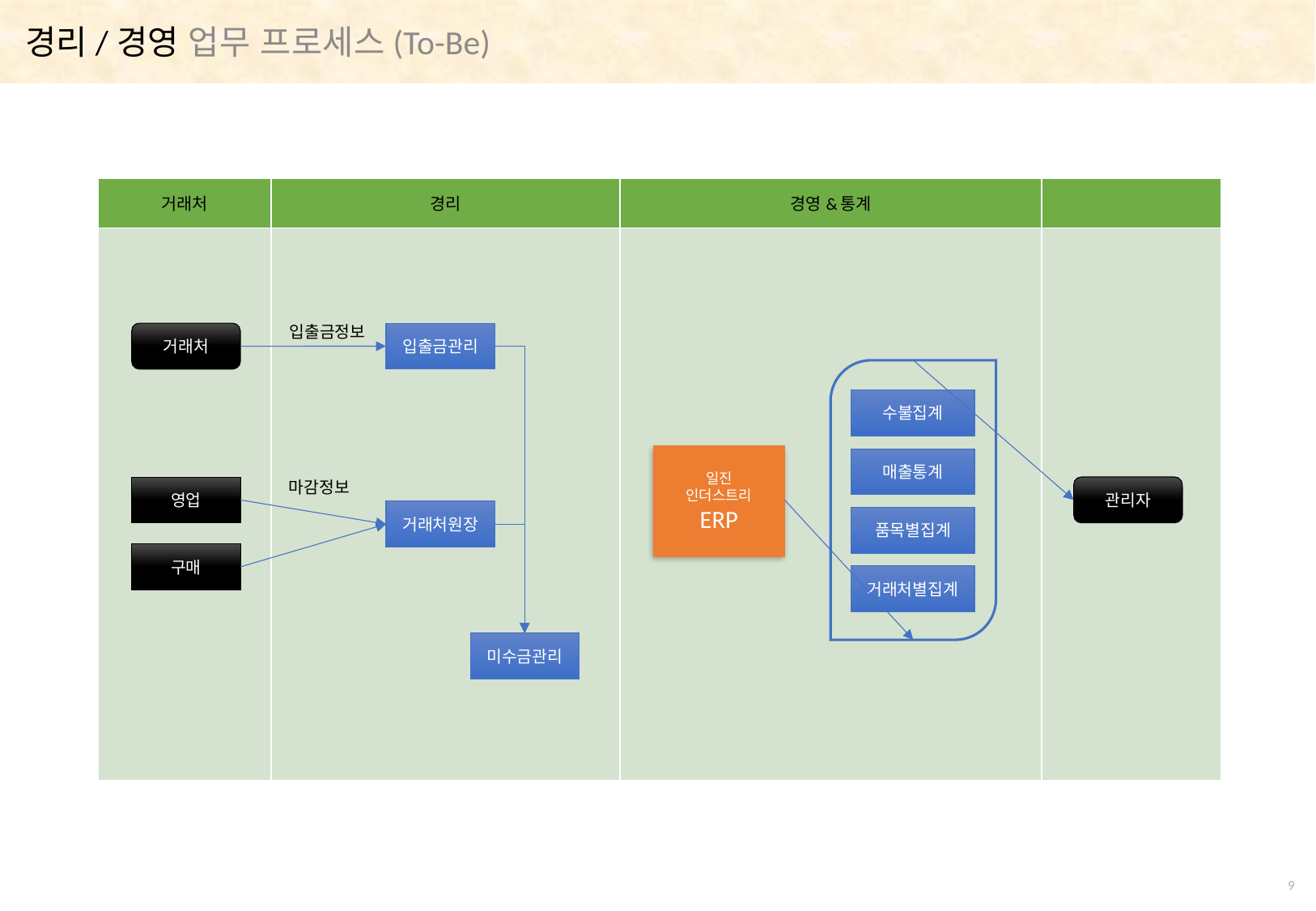

경리/경영 업무 프로세스(To-Be)
| 거래처 | 경리 | 경영&통계 |  |
| --- | --- | --- | --- |
|  |  |  |  |
입출금정보
거래처
입출금관리

수불집계
매출통계
품목별집계
거래처별집계
일진
인더스트리
ERP
마감정보
관리자
영업
거래처원장
구매
미수금관리
9